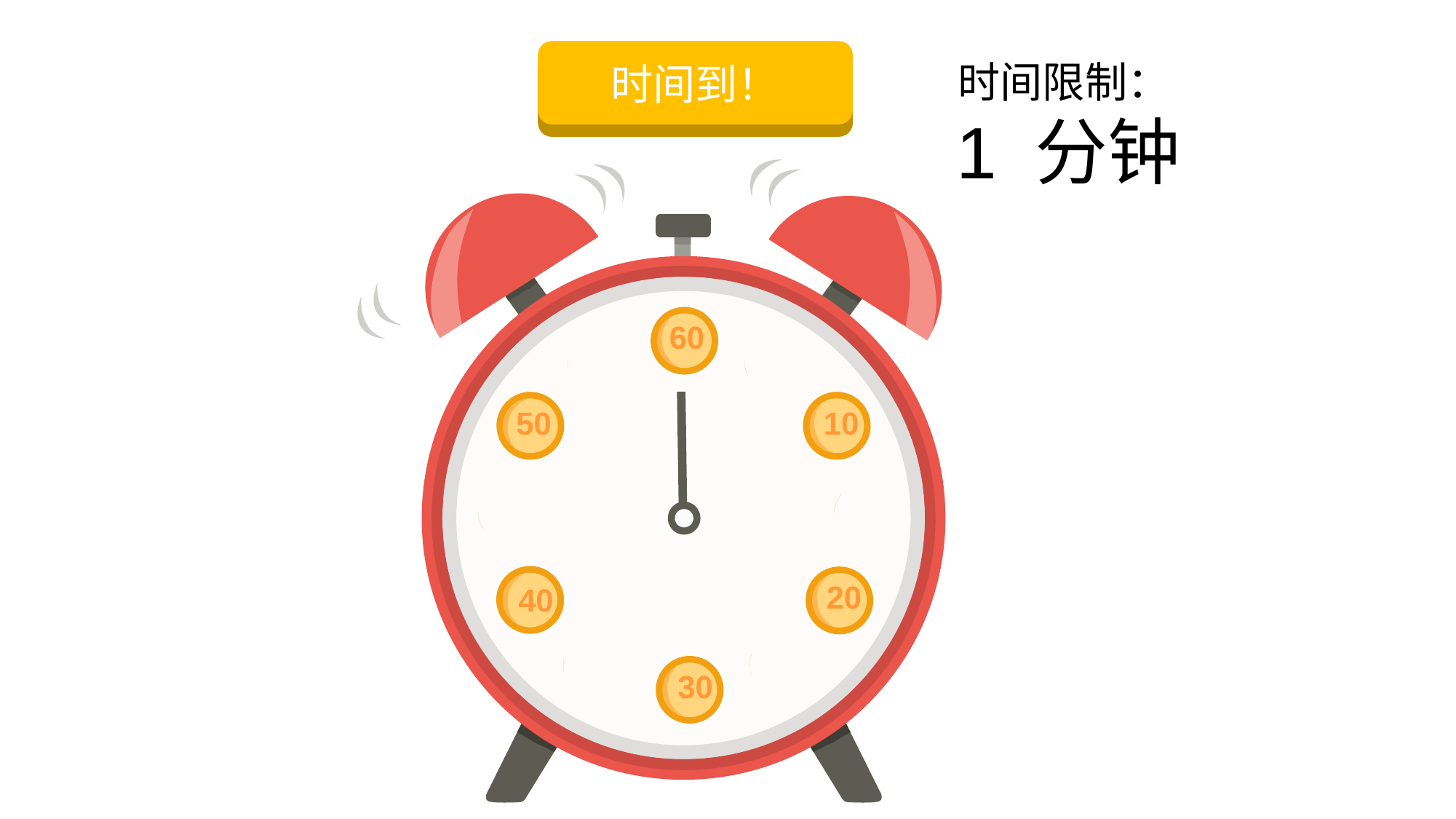

时间到！

启动计时器

时间限制：
1 分钟

60

50

10

40

20

30